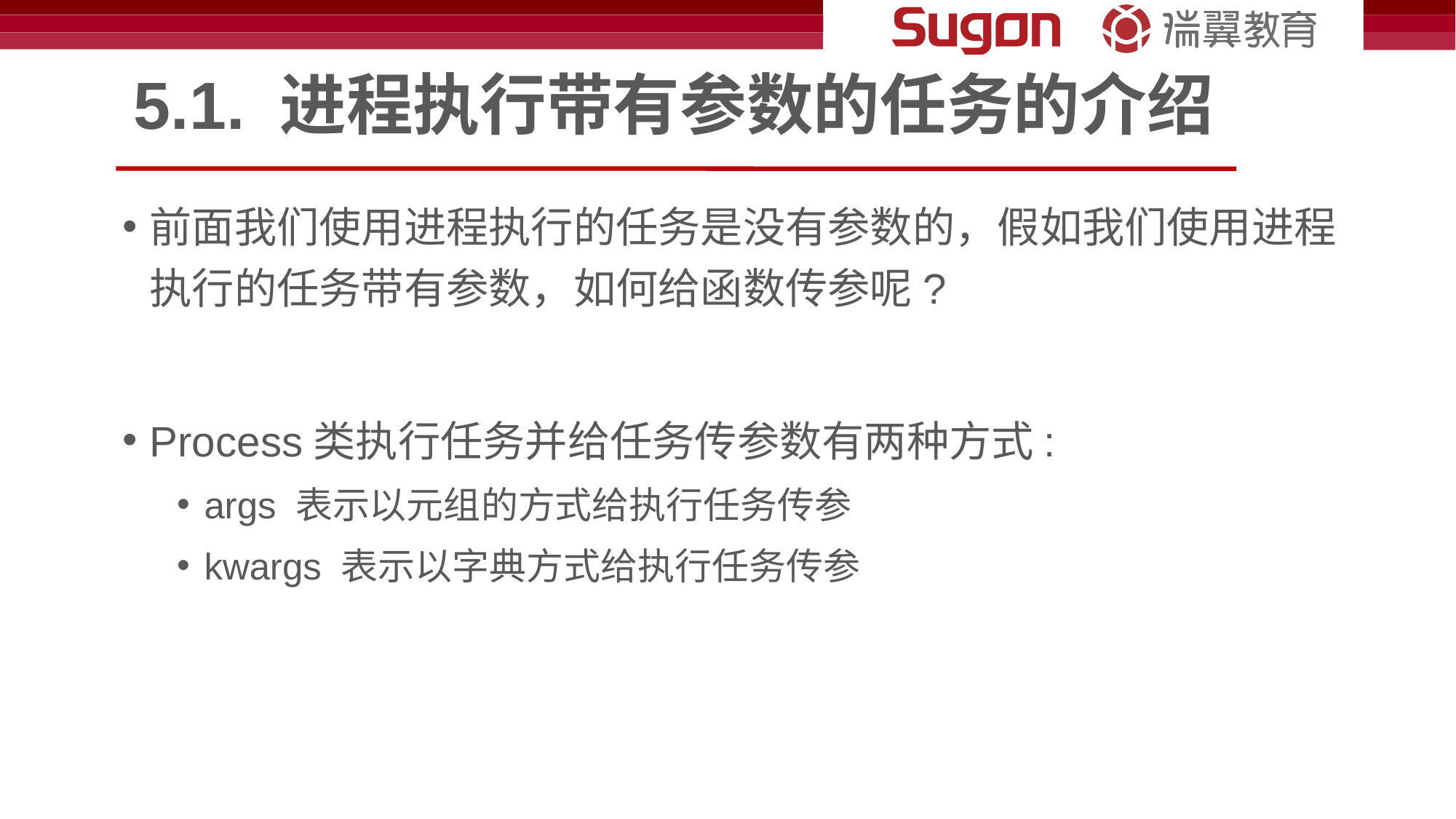

# 5.1. 进程执行带有参数的任务的介绍
前面我们使用进程执行的任务是没有参数的，假如我们使用进程执行的任务带有参数，如何给函数传参呢?

Process类执行任务并给任务传参数有两种方式:
args 表示以元组的方式给执行任务传参
kwargs 表示以字典方式给执行任务传参